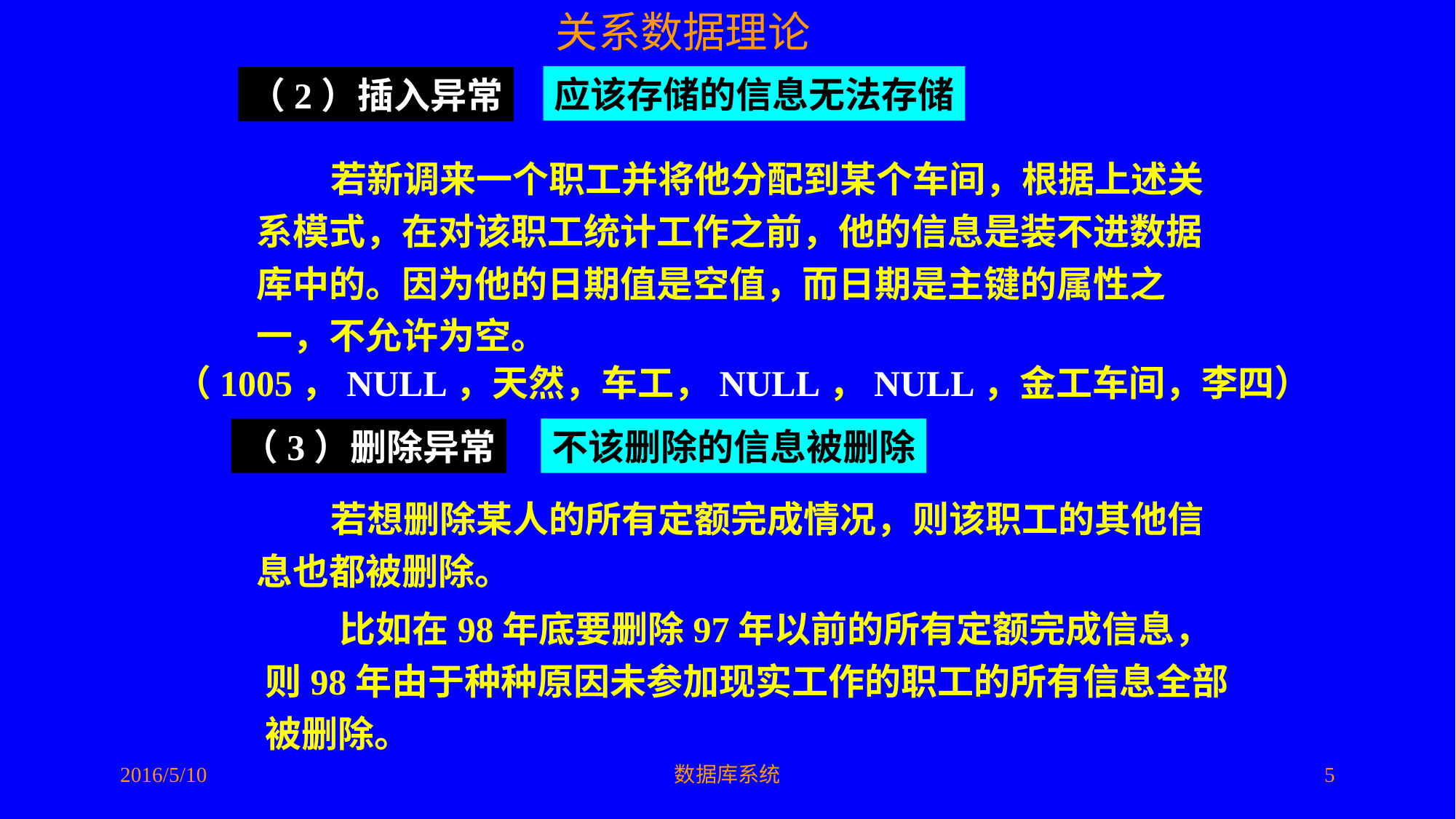

应该存储的信息无法存储
（2）插入异常
        若新调来一个职工并将他分配到某个车间，根据上述关系模式，在对该职工统计工作之前，他的信息是装不进数据库中的。因为他的日期值是空值，而日期是主键的属性之一，不允许为空。
（1005，NULL，天然，车工，NULL，NULL，金工车间，李四）
（3）删除异常
不该删除的信息被删除
        若想删除某人的所有定额完成情况，则该职工的其他信息也都被删除。
        比如在98年底要删除97年以前的所有定额完成信息，则98年由于种种原因未参加现实工作的职工的所有信息全部被删除。
2016/5/10
数据库系统
5